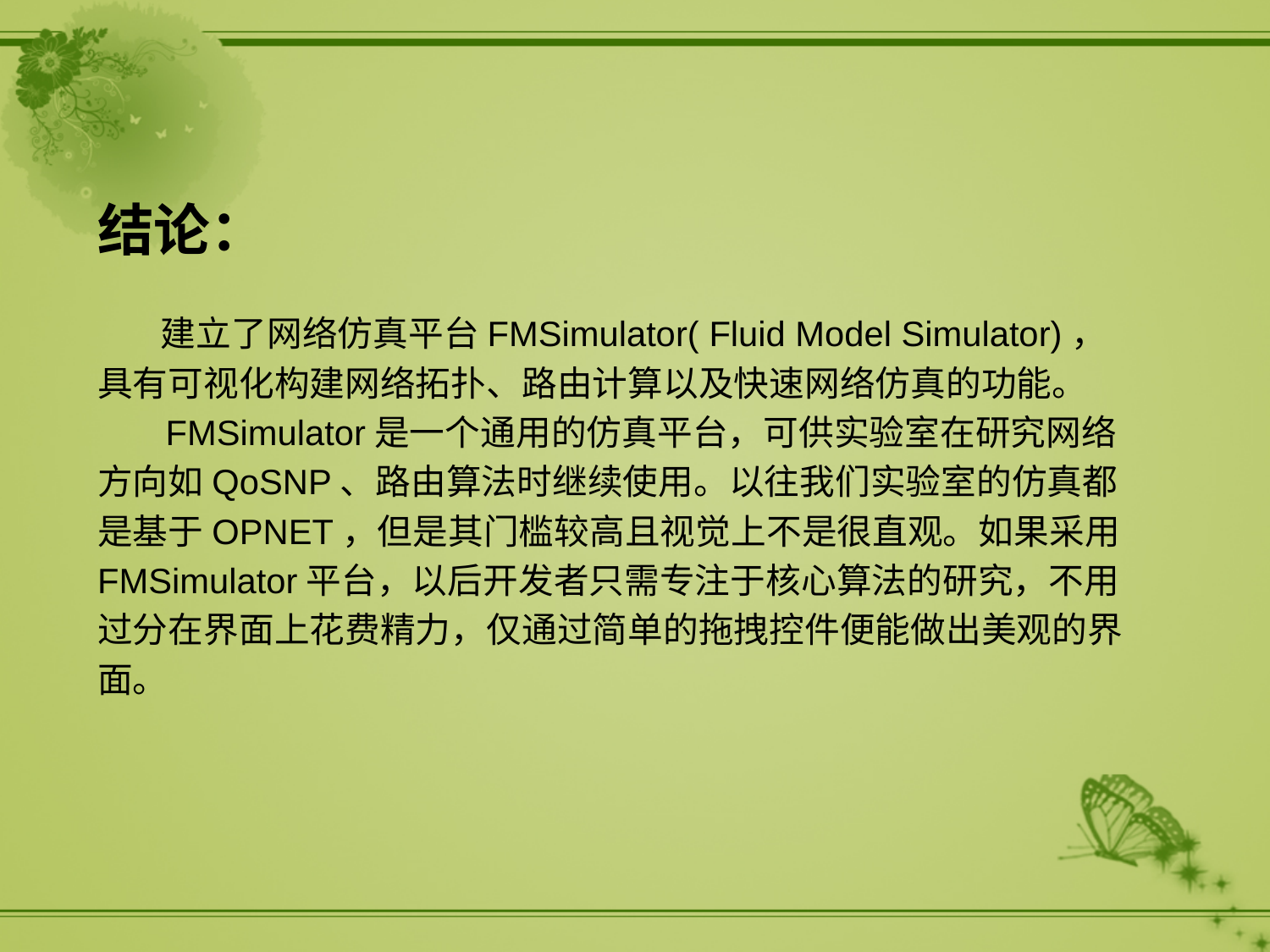

结论：

       建立了网络仿真平台FMSimulator( Fluid Model Simulator)，具有可视化构建网络拓扑、路由计算以及快速网络仿真的功能。
       FMSimulator是一个通用的仿真平台，可供实验室在研究网络方向如QoSNP、路由算法时继续使用。以往我们实验室的仿真都是基于OPNET，但是其门槛较高且视觉上不是很直观。如果采用FMSimulator平台，以后开发者只需专注于核心算法的研究，不用过分在界面上花费精力，仅通过简单的拖拽控件便能做出美观的界面。